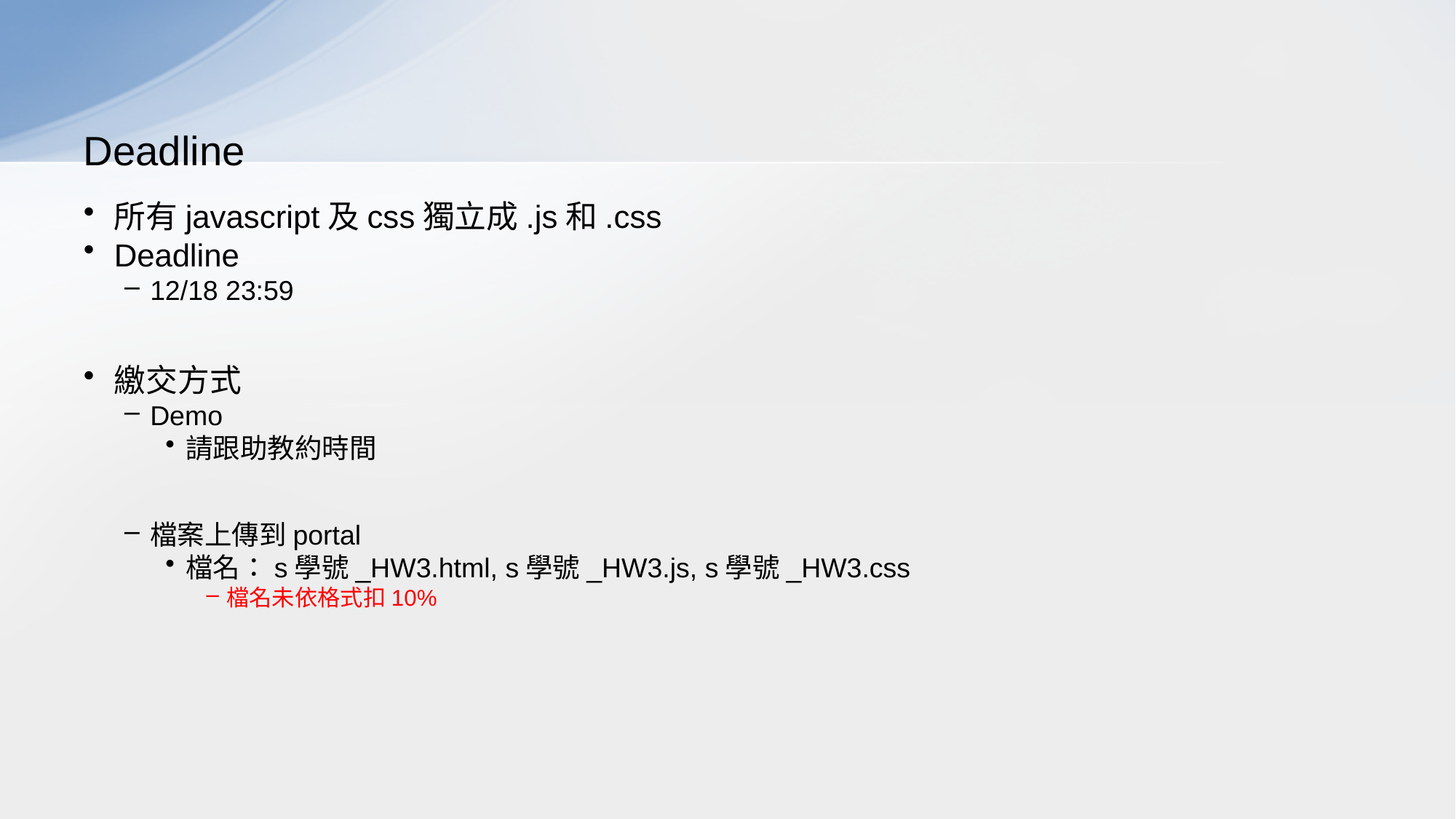

# Deadline
所有javascript及css獨立成.js和.css
Deadline
12/18 23:59

繳交方式
Demo
請跟助教約時間

檔案上傳到portal
檔名：s學號_HW3.html, s學號_HW3.js, s學號_HW3.css
檔名未依格式扣10%